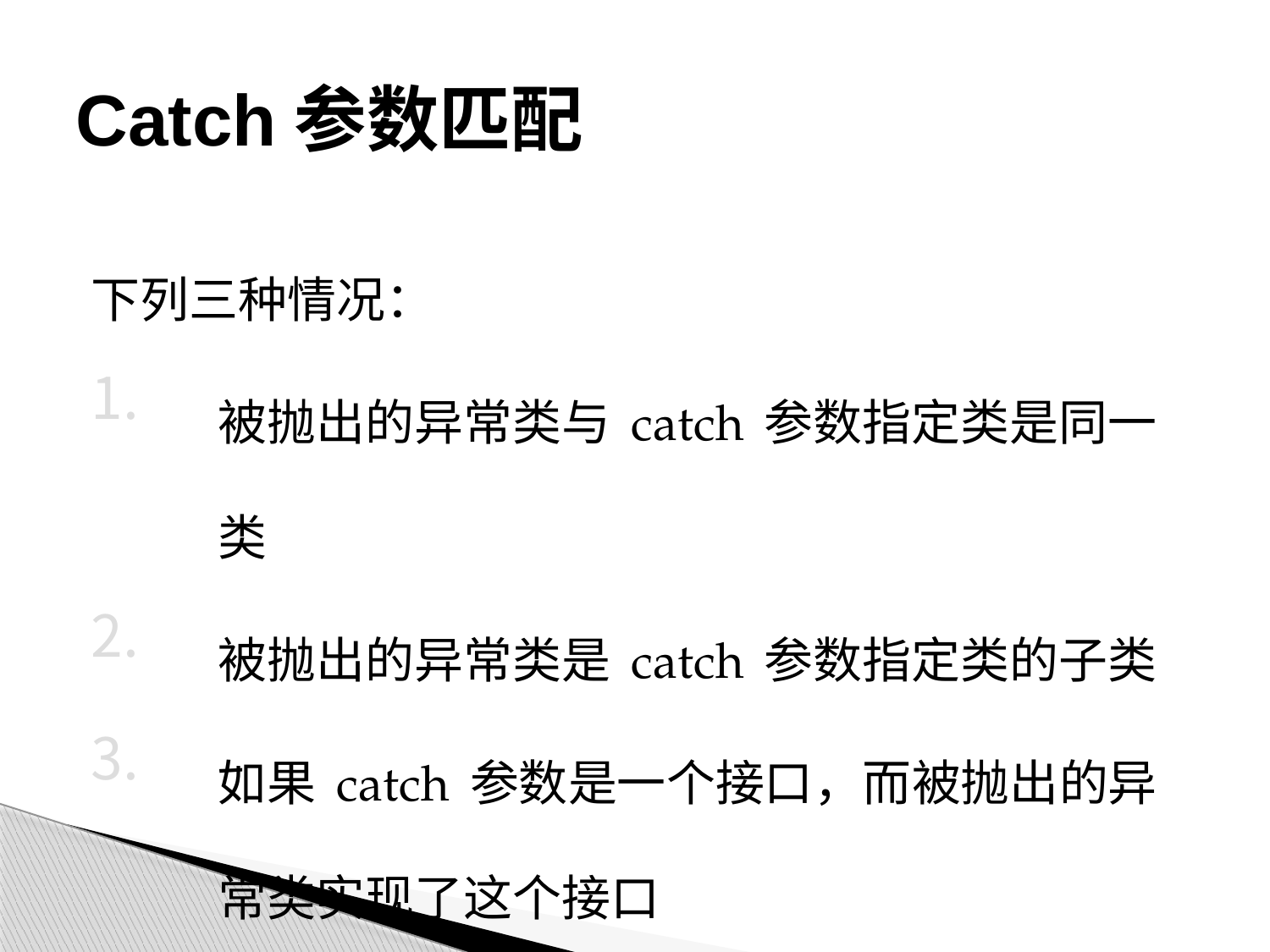

# Catch参数匹配
下列三种情况：
被抛出的异常类与catch参数指定类是同一类
被抛出的异常类是catch参数指定类的子类
如果catch参数是一个接口，而被抛出的异常类实现了这个接口